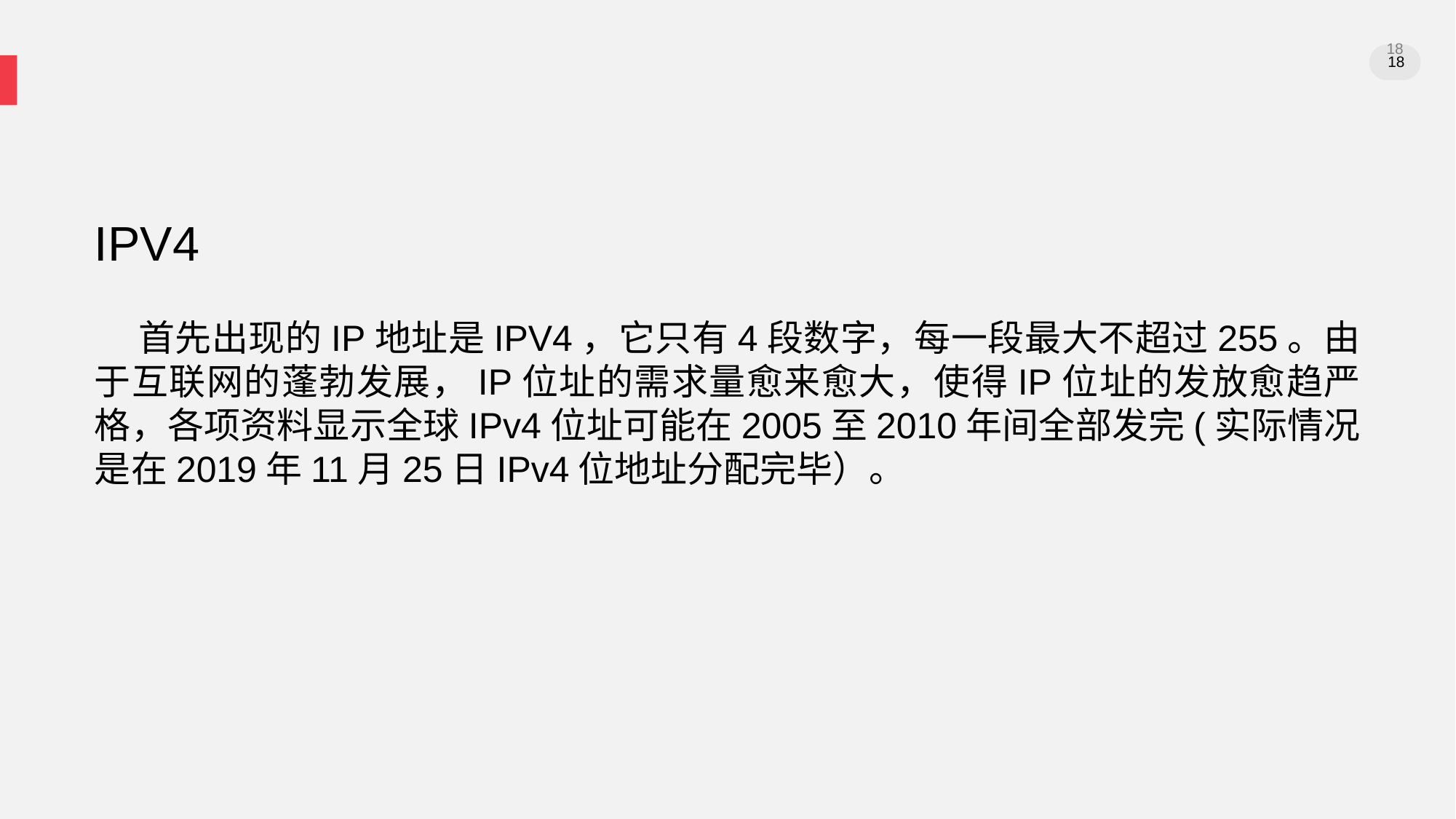

。

18
18

IPV4

    首先出现的IP地址是IPV4，它只有4段数字，每一段最大不超过255。由于互联网的蓬勃发展，IP位址的需求量愈来愈大，使得IP位址的发放愈趋严格，各项资料显示全球IPv4位址可能在2005至2010年间全部发完(实际情况是在2019年11月25日IPv4位地址分配完毕）。